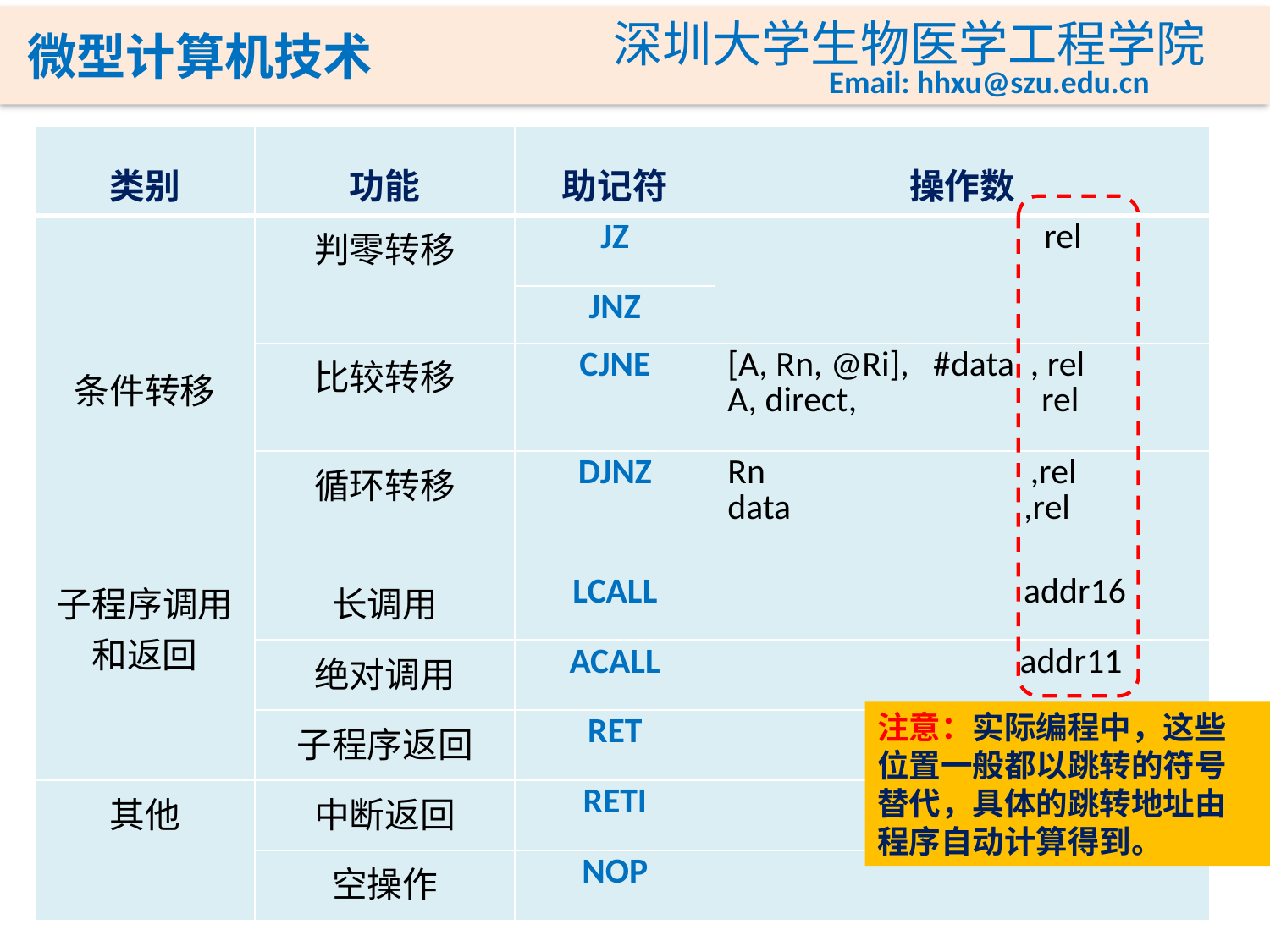

| 类别 | 功能 | 助记符 | 操作数 |
| --- | --- | --- | --- |
| 条件转移 | 判零转移 | JZ | rel |
|  |  | JNZ |  |
|  | 比较转移 | CJNE | [A, Rn, @Ri], #data , rel A, direct, rel |
|  | 循环转移 | DJNZ | Rn ,rel data ,rel |
| 子程序调用和返回 | 长调用 | LCALL | addr16 |
|  | 绝对调用 | ACALL | addr11 |
|  | 子程序返回 | RET |  |
| 其他 | 中断返回 | RETI |  |
|  | 空操作 | NOP |  |

注意：实际编程中，这些位置一般都以跳转的符号替代，具体的跳转地址由程序自动计算得到。
62